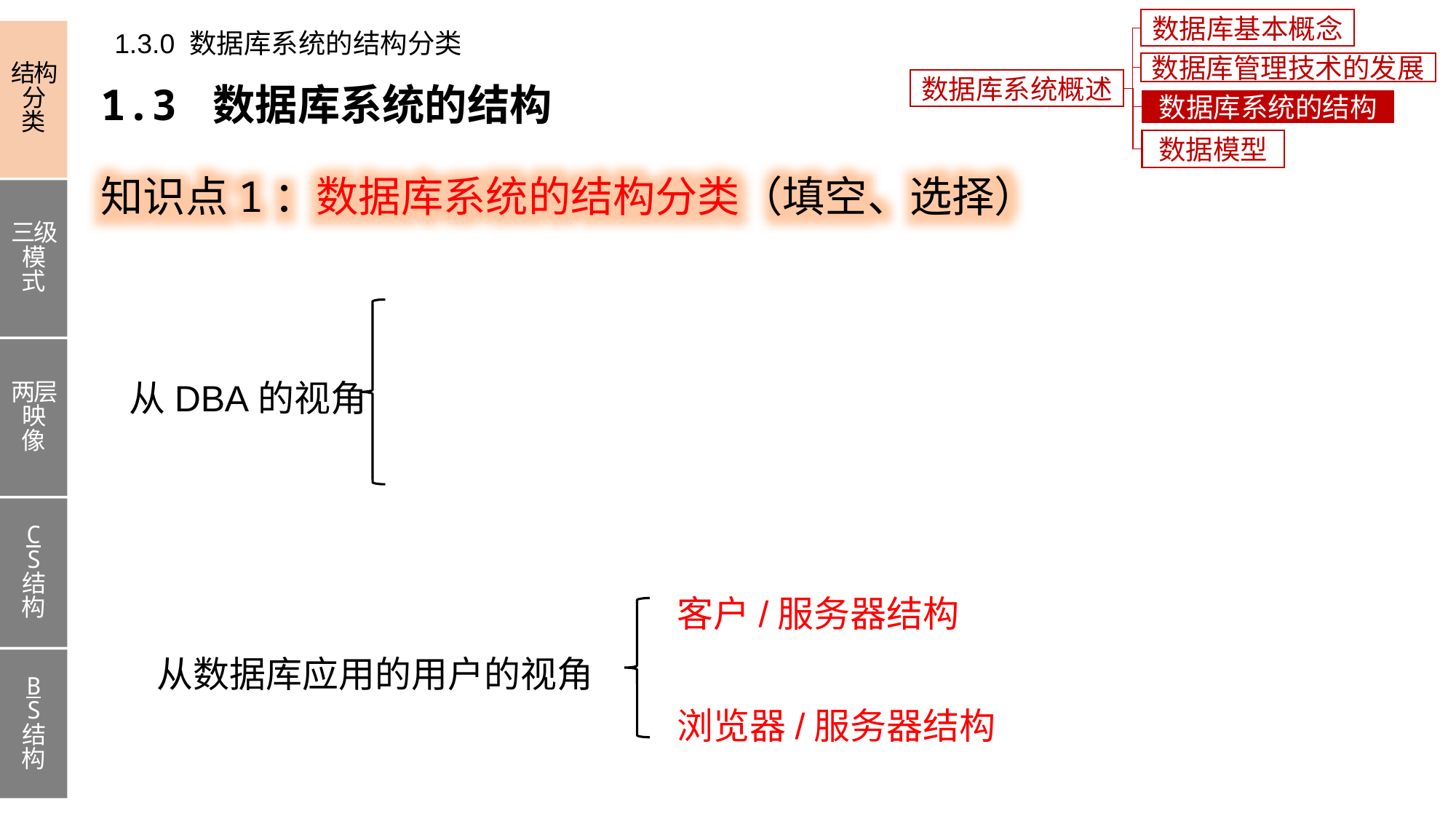

数据库基本概念
结构分类
三级模式
两层映像
C
S
结构
B
S
结构
1.3.0 数据库系统的结构分类
数据库管理技术的发展
数据库系统概述
1.3 数据库系统的结构
数据库系统的结构
知识点1：数据库系统的结构分类（填空、选择）
数据模型

从DBA的视角
客户/服务器结构

浏览器/服务器结构

从数据库应用的用户的视角